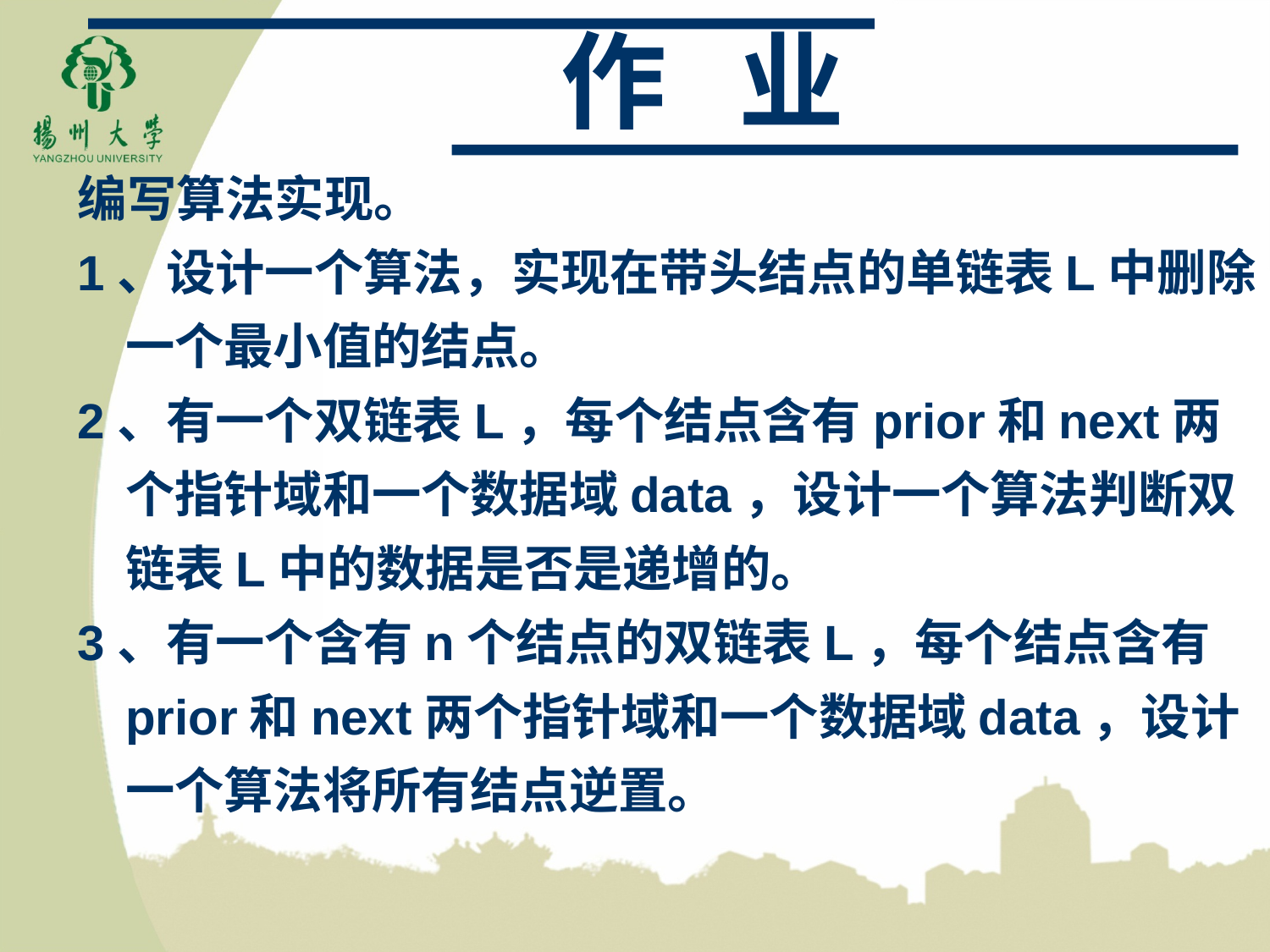

# 作   业
编写算法实现。
1、设计一个算法，实现在带头结点的单链表L中删除一个最小值的结点。
2、有一个双链表L，每个结点含有prior和next两个指针域和一个数据域data，设计一个算法判断双链表L中的数据是否是递增的。
3、有一个含有n个结点的双链表L，每个结点含有prior和next两个指针域和一个数据域data，设计一个算法将所有结点逆置。